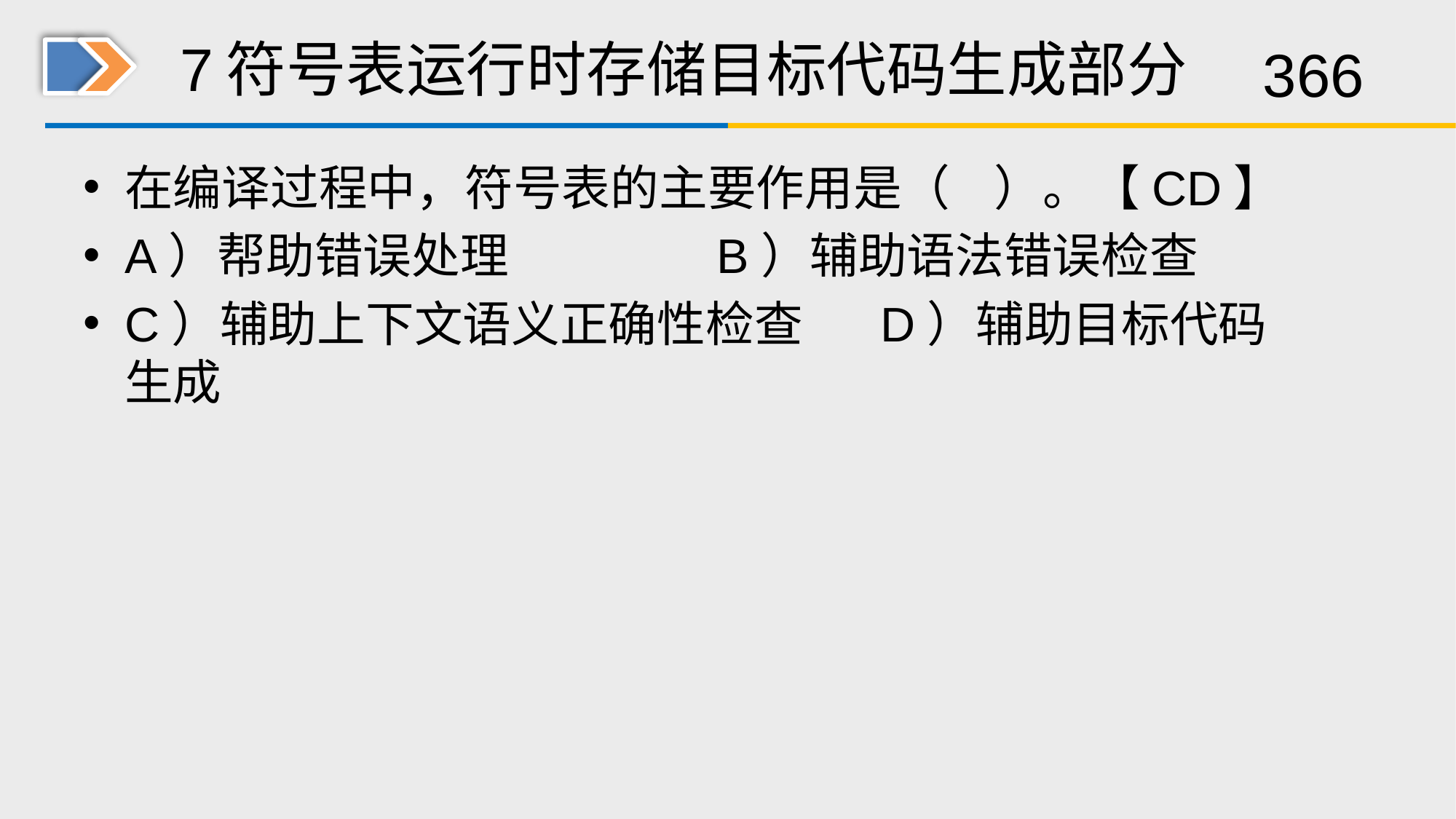

# 7符号表运行时存储目标代码生成部分
366
在编译过程中，符号表的主要作用是（    ）。【CD】
A）帮助错误处理                  B）辅助语法错误检查
C）辅助上下文语义正确性检查      D）辅助目标代码生成